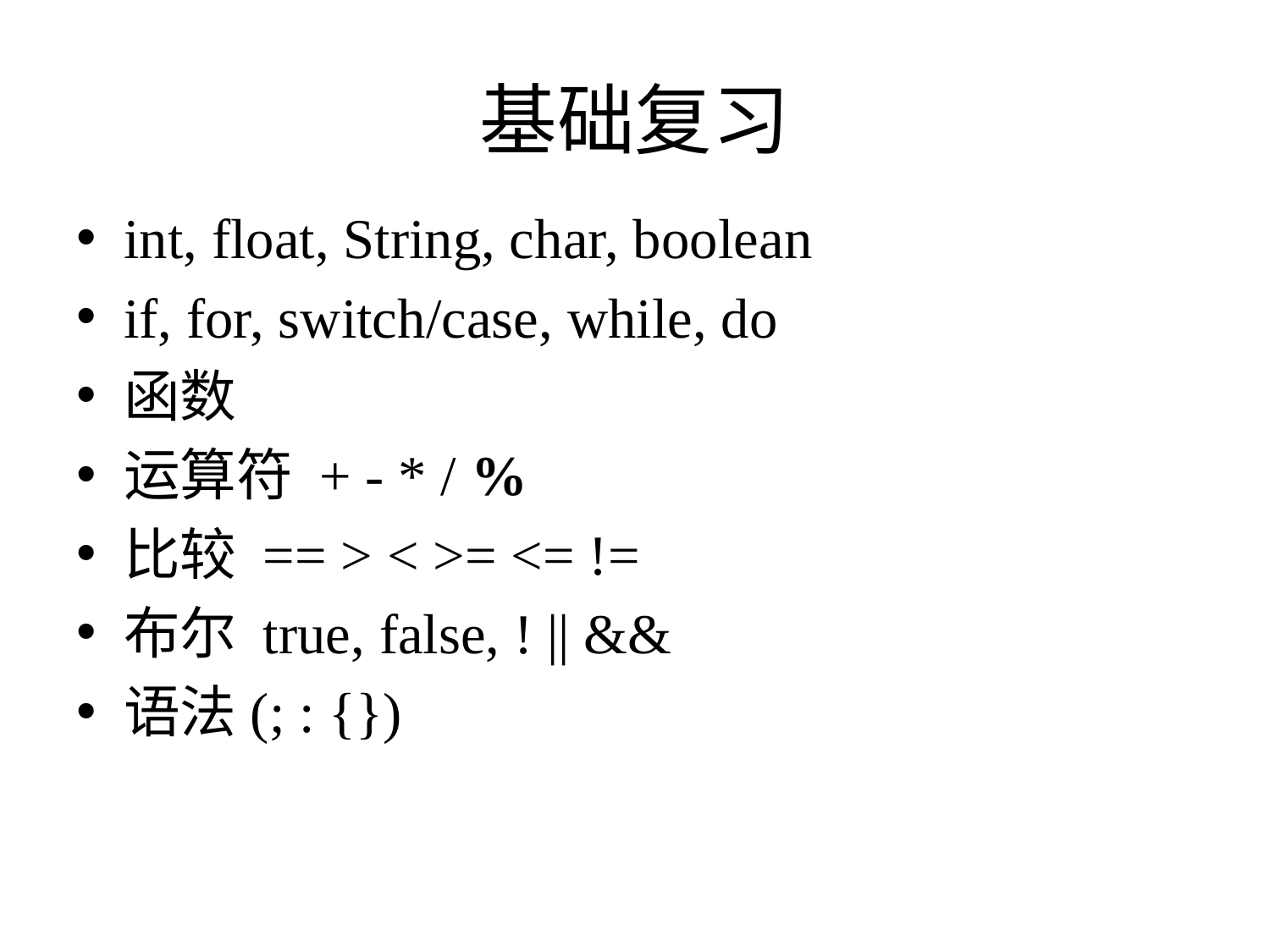

# 基础复习
int, float, String, char, boolean
if, for, switch/case, while, do
函数
运算符 + - * / %
比较 == > < >= <= !=
布尔 true, false, ! || &&
语法(; : {})